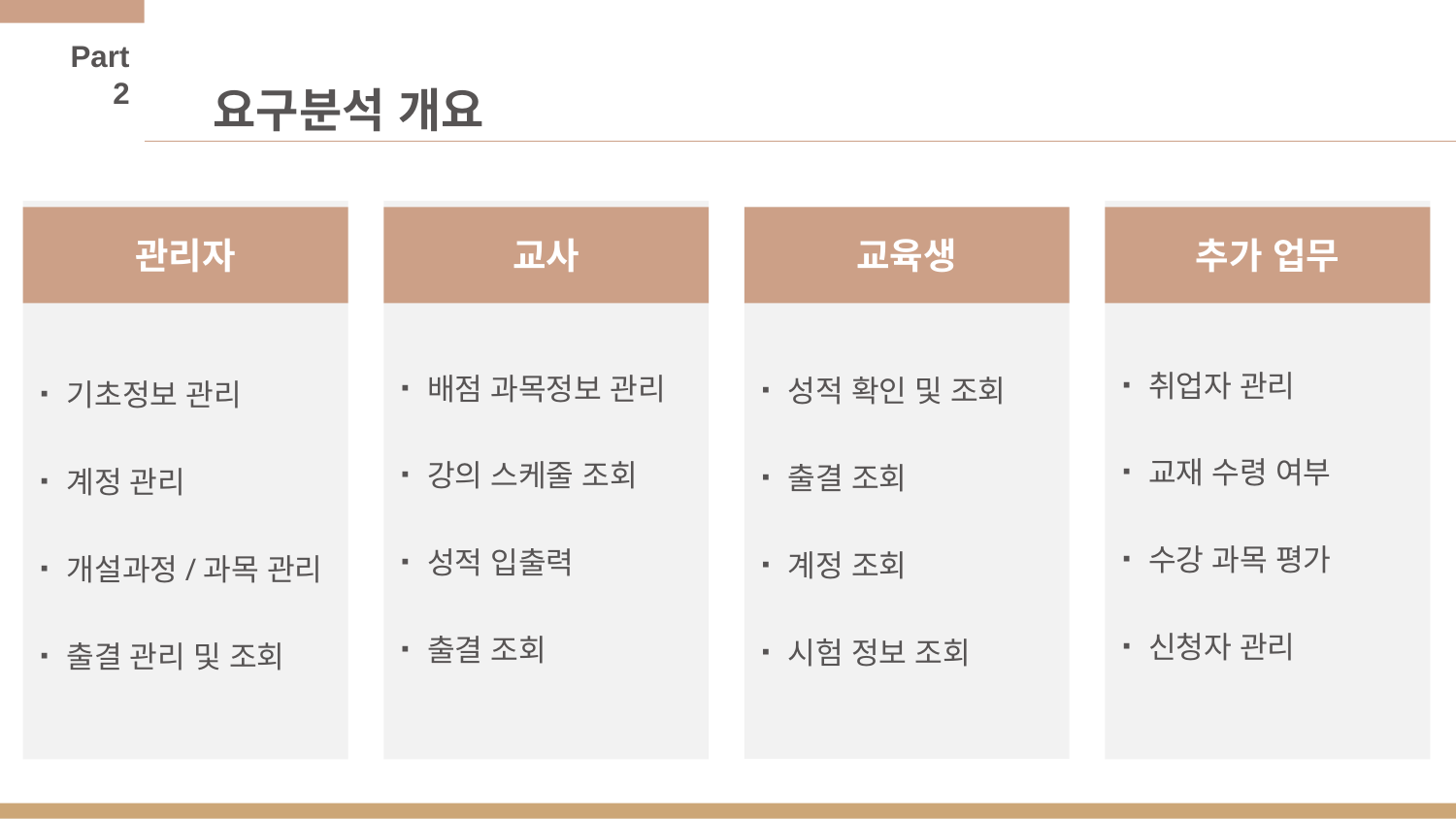

Part 2
# 요구분석 개요

⠂기초정보 관리

⠂계정 관리

⠂개설과정/과목 관리

⠂출결 관리 및 조회

⠂배점 과목정보 관리

⠂강의 스케줄 조회

⠂성적 입출력

⠂출결 조회

⠂취업자 관리

⠂교재 수령 여부

⠂수강 과목 평가

⠂신청자 관리

관리자
교사
교육생
추가 업무

⠂성적 확인 및 조회

⠂출결 조회

⠂계정 조회

⠂시험 정보 조회